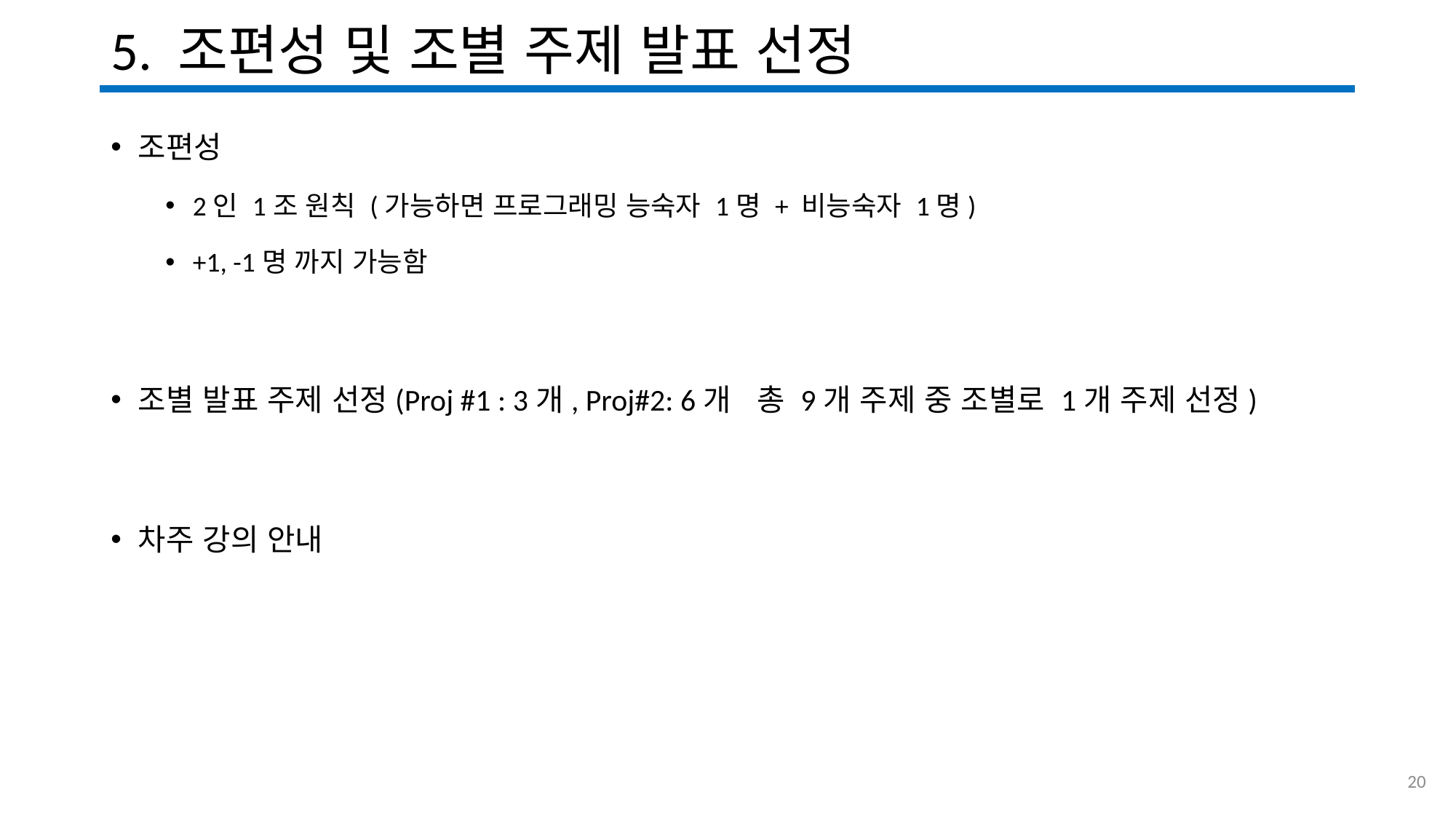

# 5. 조편성 및 조별 주제 발표 선정
조편성
2인 1조 원칙 (가능하면 프로그래밍 능숙자 1명 + 비능숙자 1명)
+1, -1명 까지 가능함

조별 발표 주제 선정(Proj #1 : 3개, Proj#2: 6개   총 9개 주제 중 조별로 1개 주제 선정)

차주 강의 안내
20